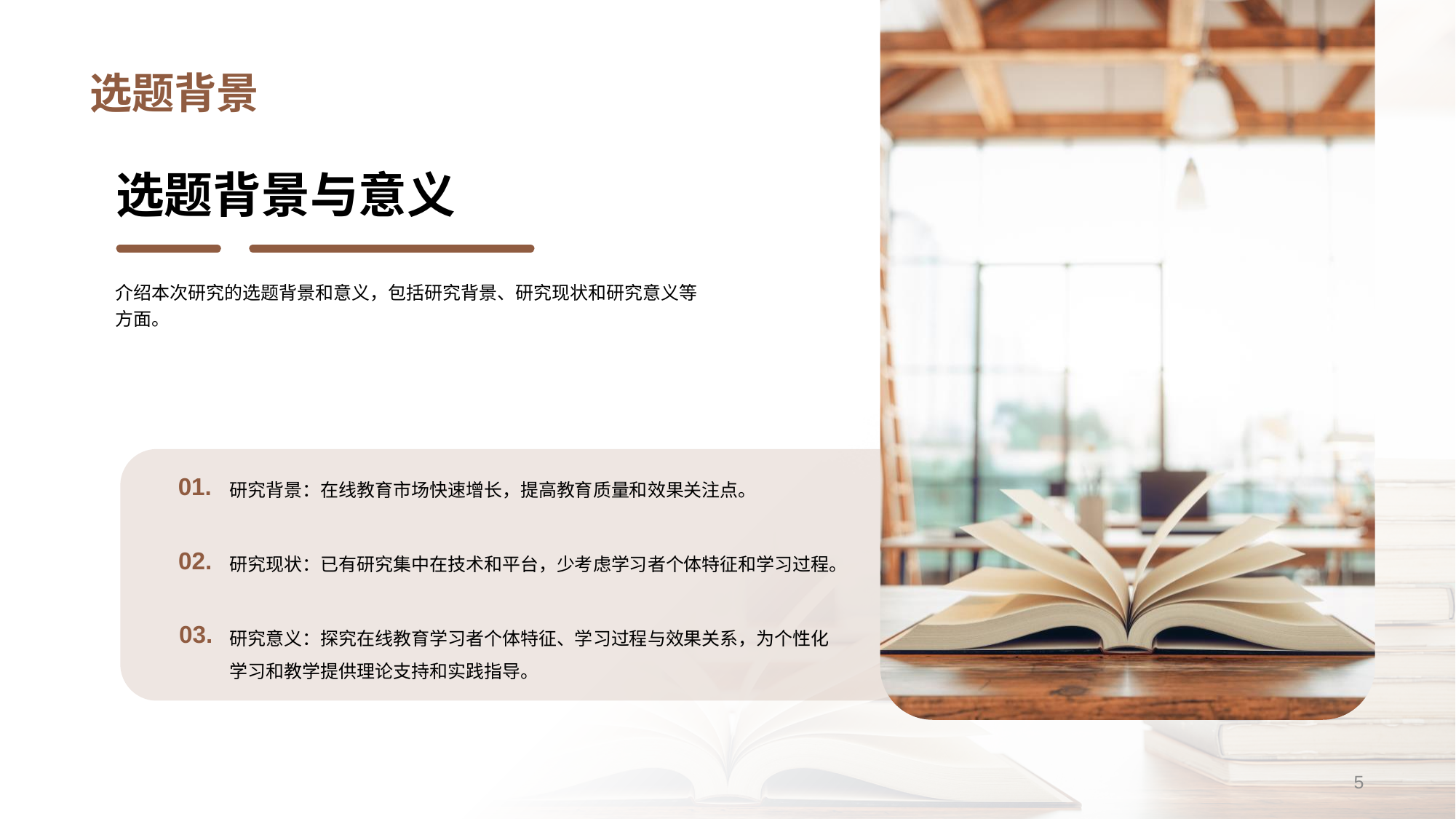

# 选题背景

选题背景与意义
介绍本次研究的选题背景和意义，包括研究背景、研究现状和研究意义等方面。

研究背景：在线教育市场快速增长，提高教育质量和效果关注点。
01.
研究现状：已有研究集中在技术和平台，少考虑学习者个体特征和学习过程。
02.
研究意义：探究在线教育学习者个体特征、学习过程与效果关系，为个性化学习和教学提供理论支持和实践指导。
03.
5